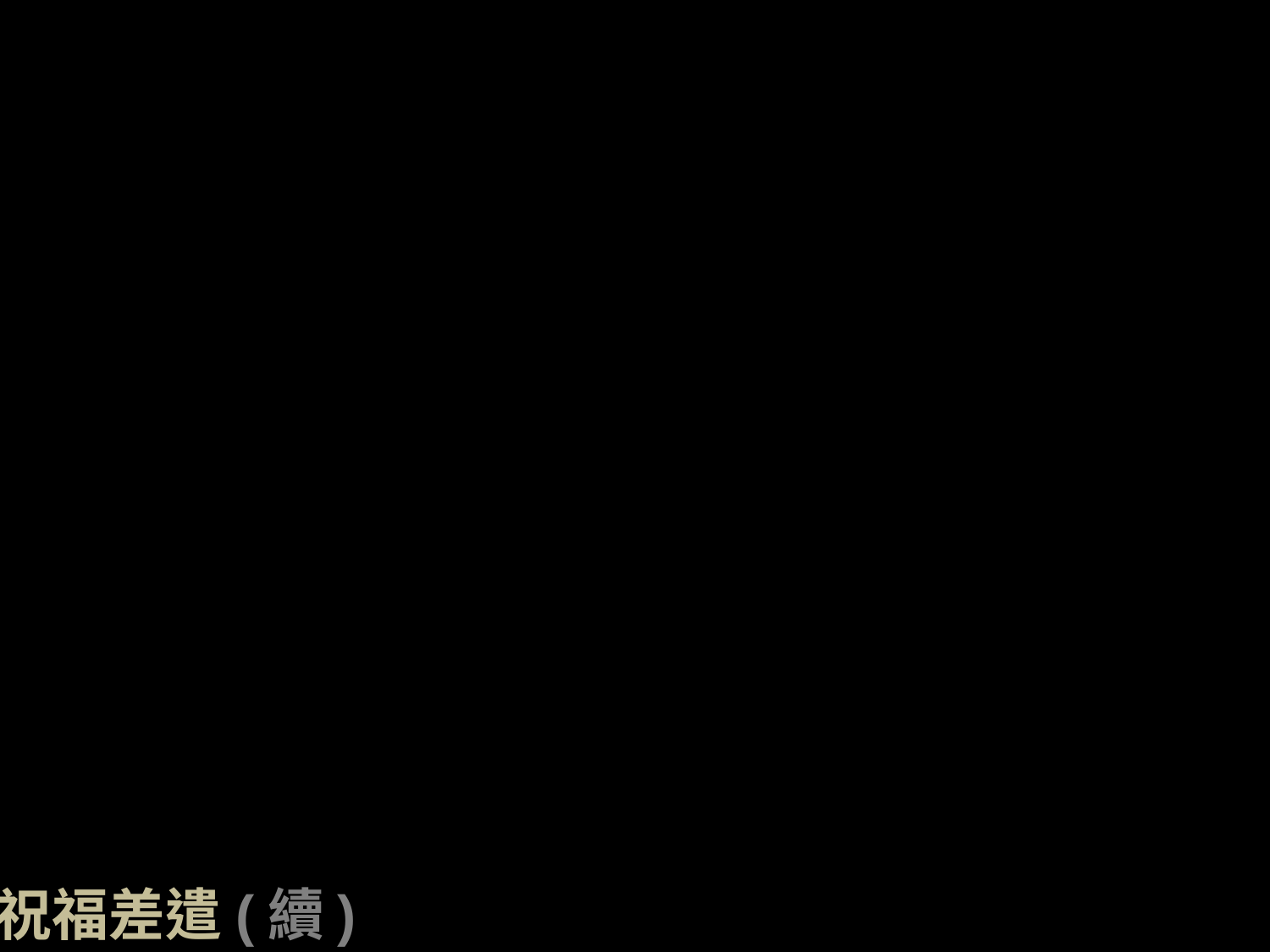

「倚靠耶和華的人好像錫安山，永不動搖。眾山怎樣圍繞耶路撒冷，耶和華也照樣圍繞他的百姓，從今時直到永遠。」
 <詩篇 125:1-2>
祝福差遣(續)